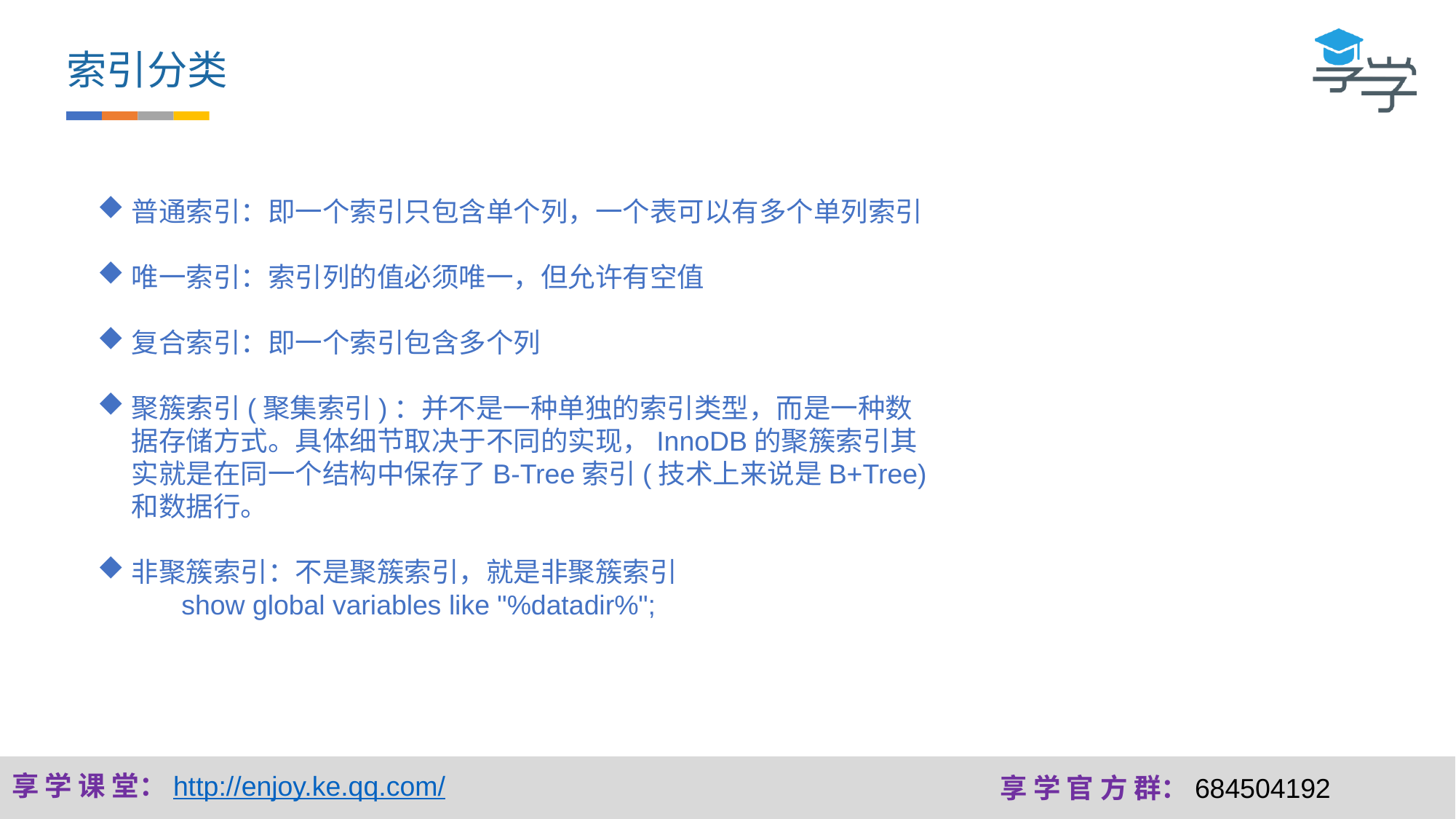

索引分类

普通索引：即一个索引只包含单个列，一个表可以有多个单列索引

唯一索引：索引列的值必须唯一，但允许有空值

复合索引：即一个索引包含多个列

聚簇索引(聚集索引)：并不是一种单独的索引类型，而是一种数据存储方式。具体细节取决于不同的实现，InnoDB的聚簇索引其实就是在同一个结构中保存了B-Tree索引(技术上来说是B+Tree)和数据行。

非聚簇索引：不是聚簇索引，就是非聚簇索引
           show global variables like "%datadir%";